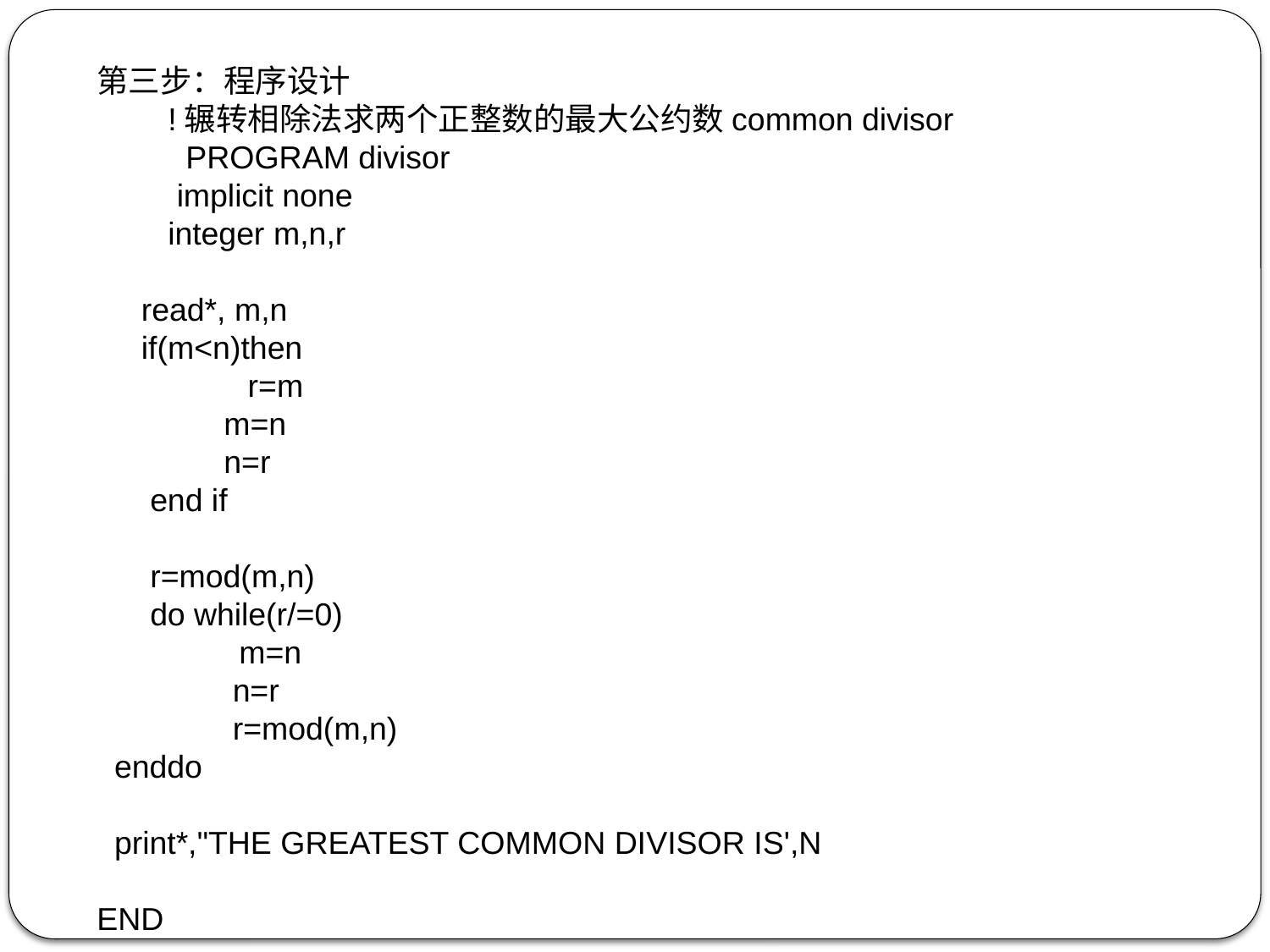

第三步：程序设计
        !辗转相除法求两个正整数的最大公约数common divisor
          PROGRAM divisor
         implicit none
        integer m,n,r

     read*, m,n
     if(m<n)then
                 r=m
	m=n
	n=r
      end if

      r=mod(m,n)
      do while(r/=0)
                m=n
	 n=r
	 r=mod(m,n)
  enddo

  print*,"THE GREATEST COMMON DIVISOR IS',N

END